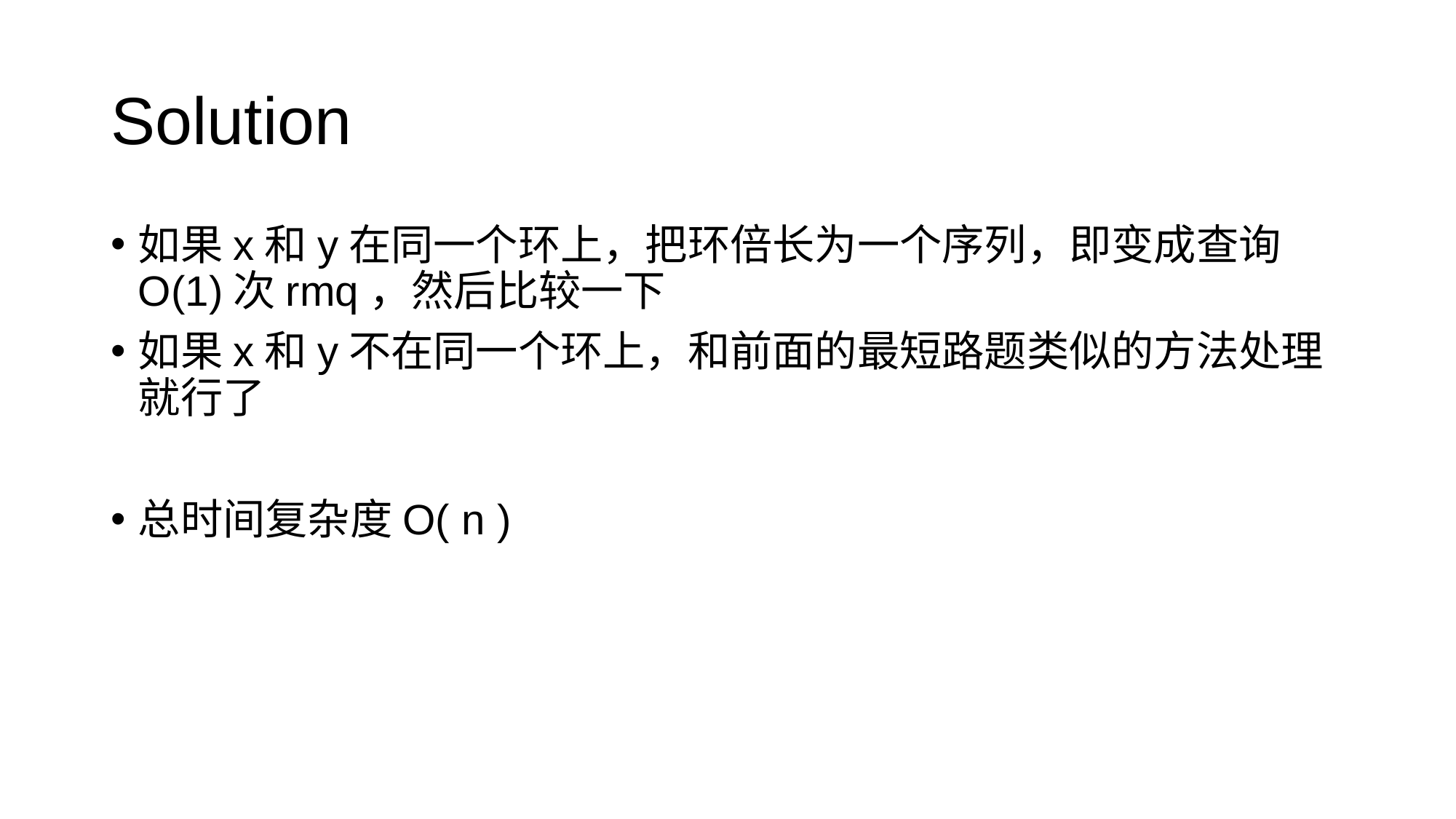

# Solution
如果x和y在同一个环上，把环倍长为一个序列，即变成查询O(1)次rmq，然后比较一下
如果x和y不在同一个环上，和前面的最短路题类似的方法处理就行了

总时间复杂度O( n )